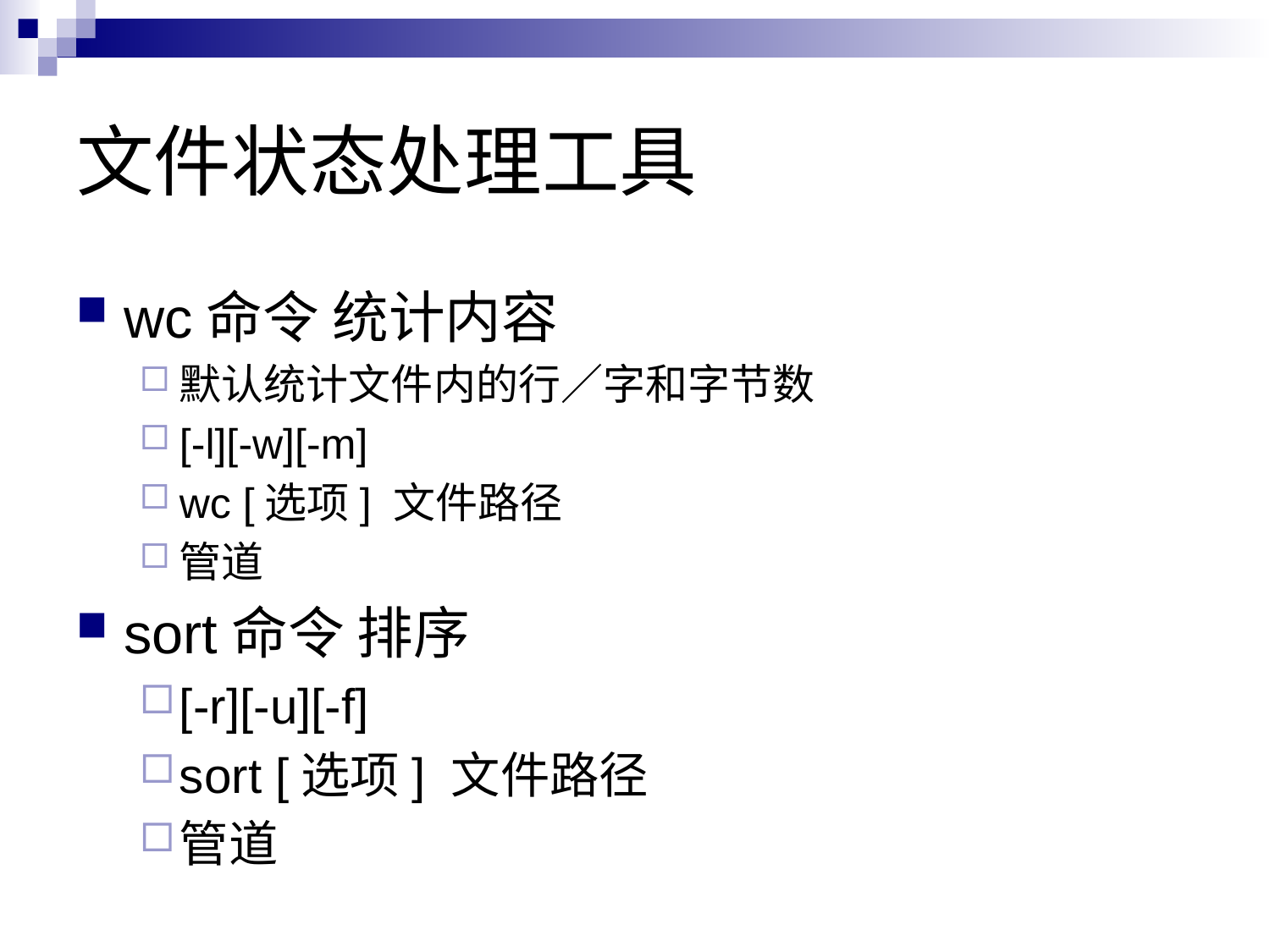

# 文件状态处理工具
wc命令 统计内容
默认统计文件内的行／字和字节数
[-l][-w][-m]
wc [选项] 文件路径
管道
sort命令 排序
[-r][-u][-f]
sort [选项] 文件路径
管道